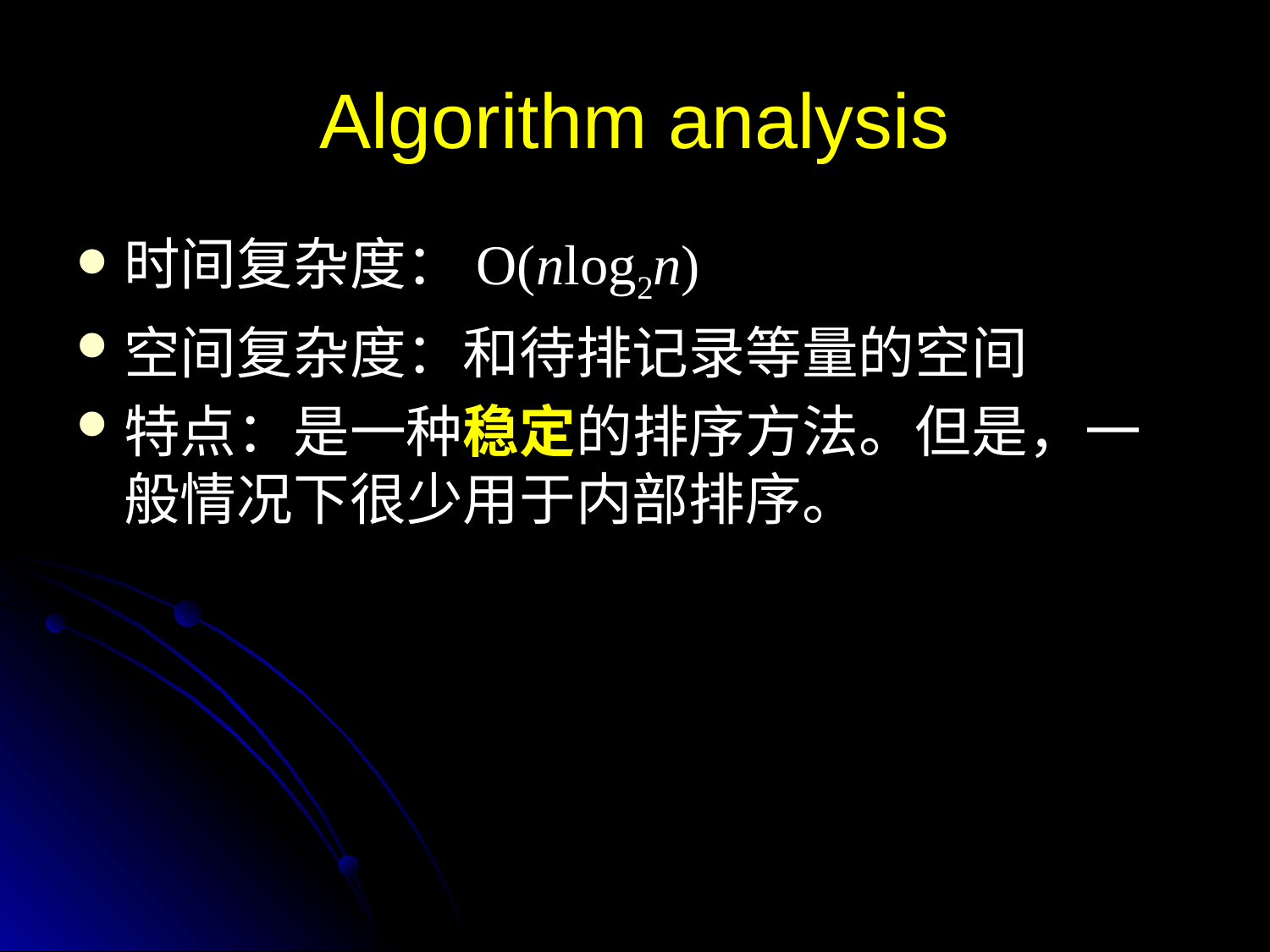

# Algorithm analysis
时间复杂度：O(nlog2n)
空间复杂度：和待排记录等量的空间
特点：是一种稳定的排序方法。但是，一般情况下很少用于内部排序。